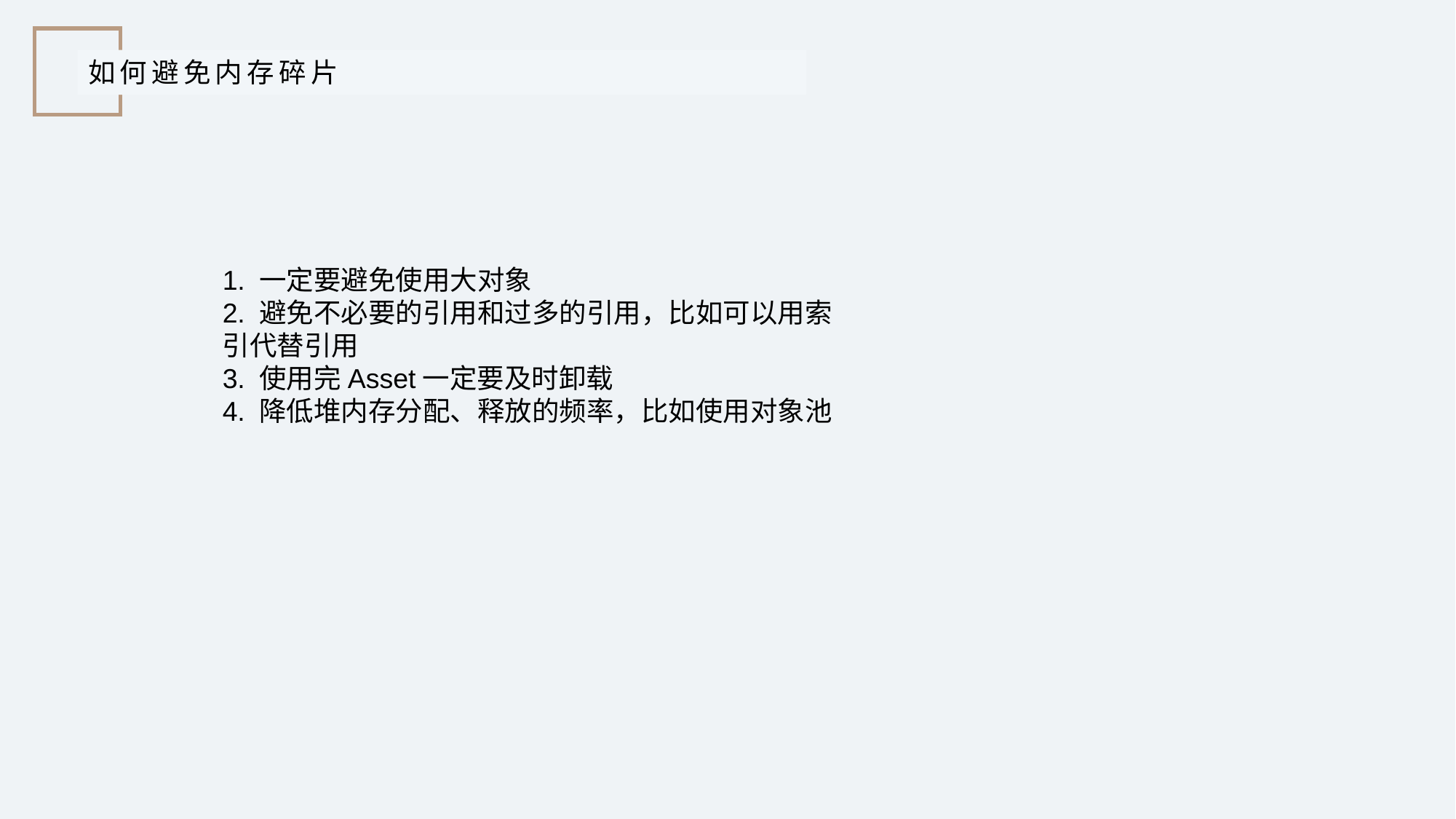

如何避免内存碎片
1. 一定要避免使用大对象
2. 避免不必要的引用和过多的引用，比如可以用索引代替引用
3. 使用完Asset一定要及时卸载
4. 降低堆内存分配、释放的频率，比如使用对象池